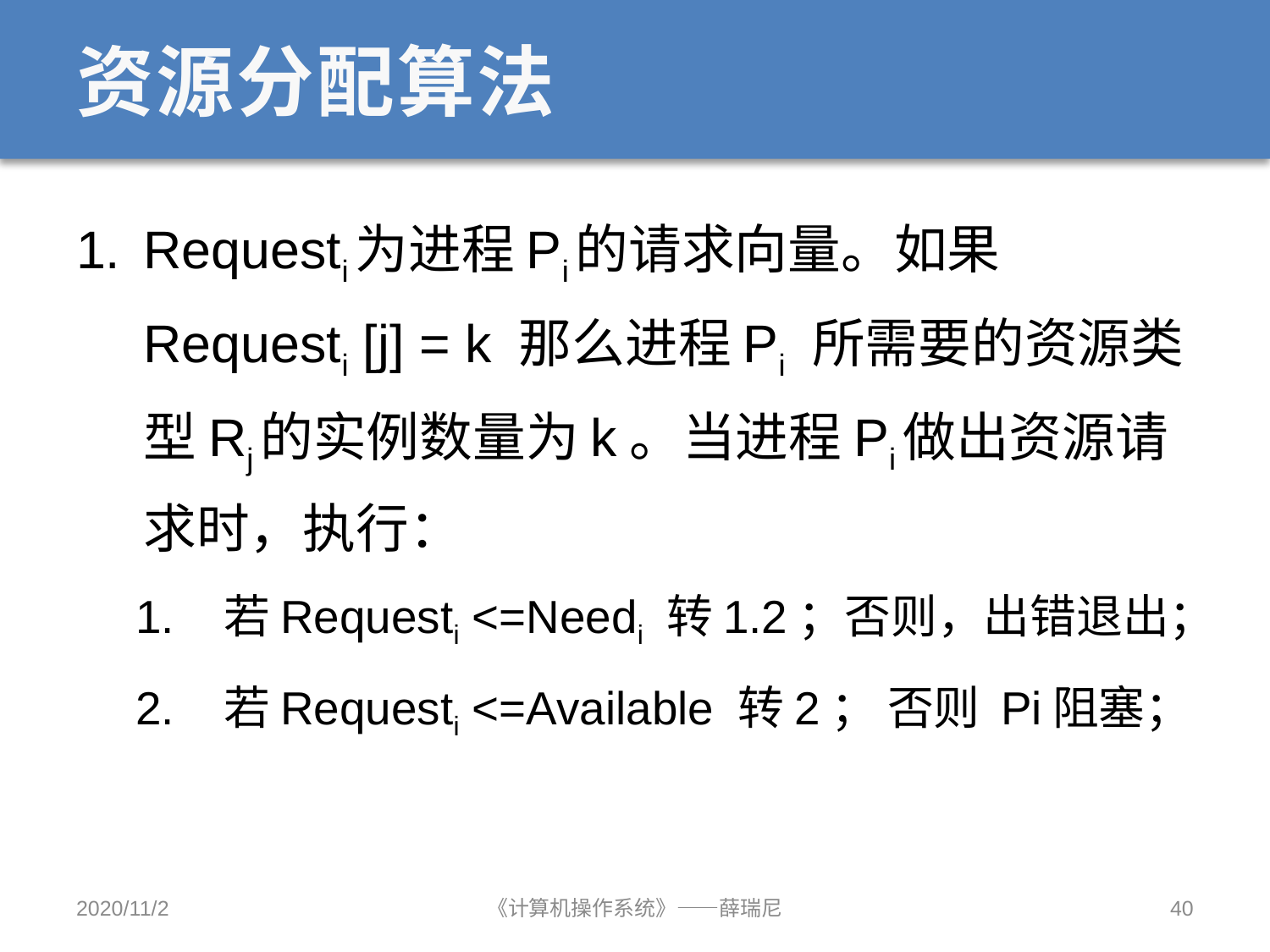

# 资源分配算法
Requesti为进程Pi的请求向量。如果Requesti [j] = k 那么进程Pi 所需要的资源类型Rj的实例数量为k。当进程Pi做出资源请求时，执行：
 若Requesti <=Needi 转1.2；否则，出错退出；
 若Requesti <=Available 转2； 否则 Pi阻塞；
2020/11/2
《计算机操作系统》——薛瑞尼
40